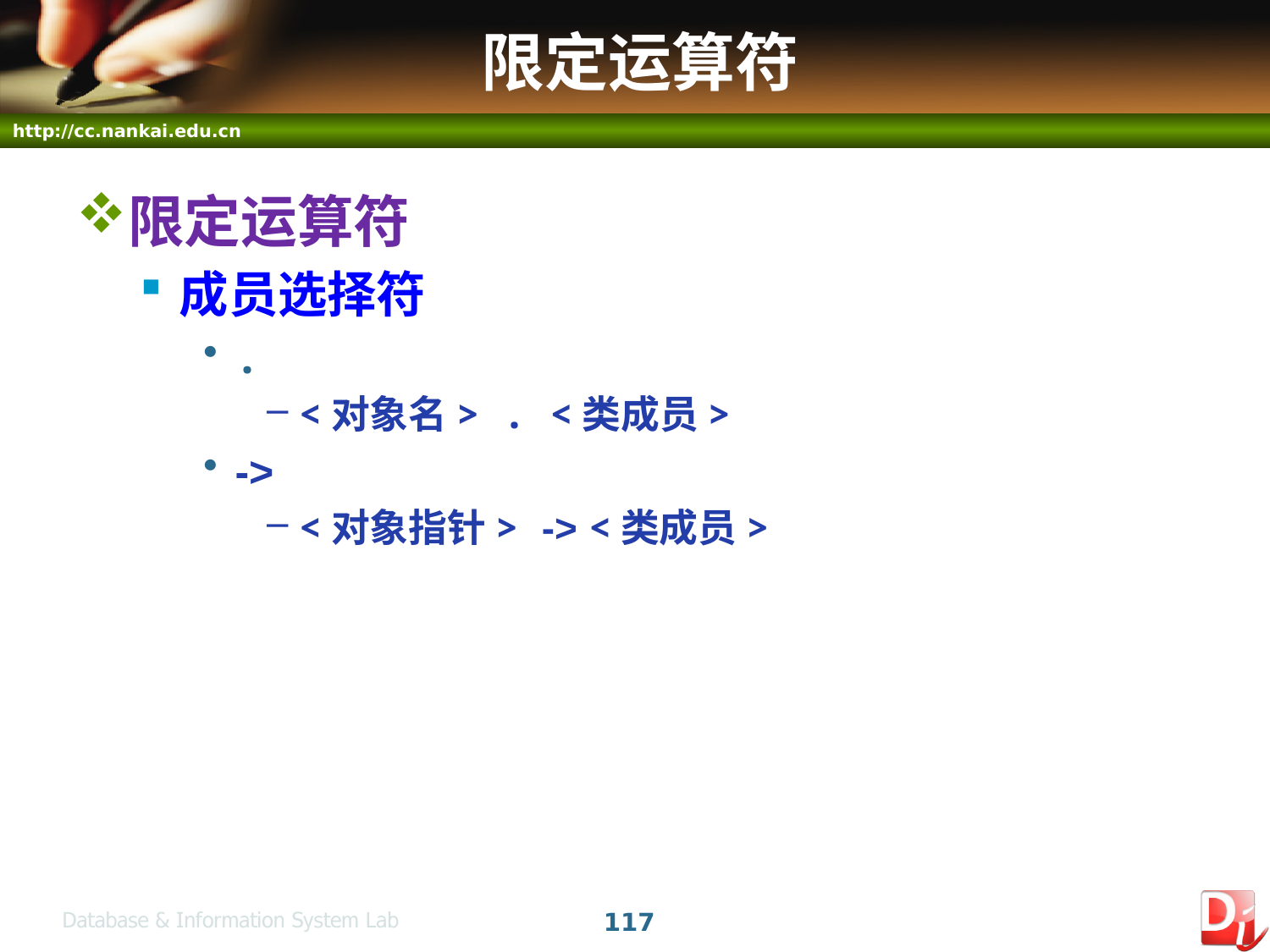

# 限定运算符
限定运算符
成员选择符
.
<对象名> . <类成员>
->
<对象指针> -> <类成员>

117
Database & Information System Lab